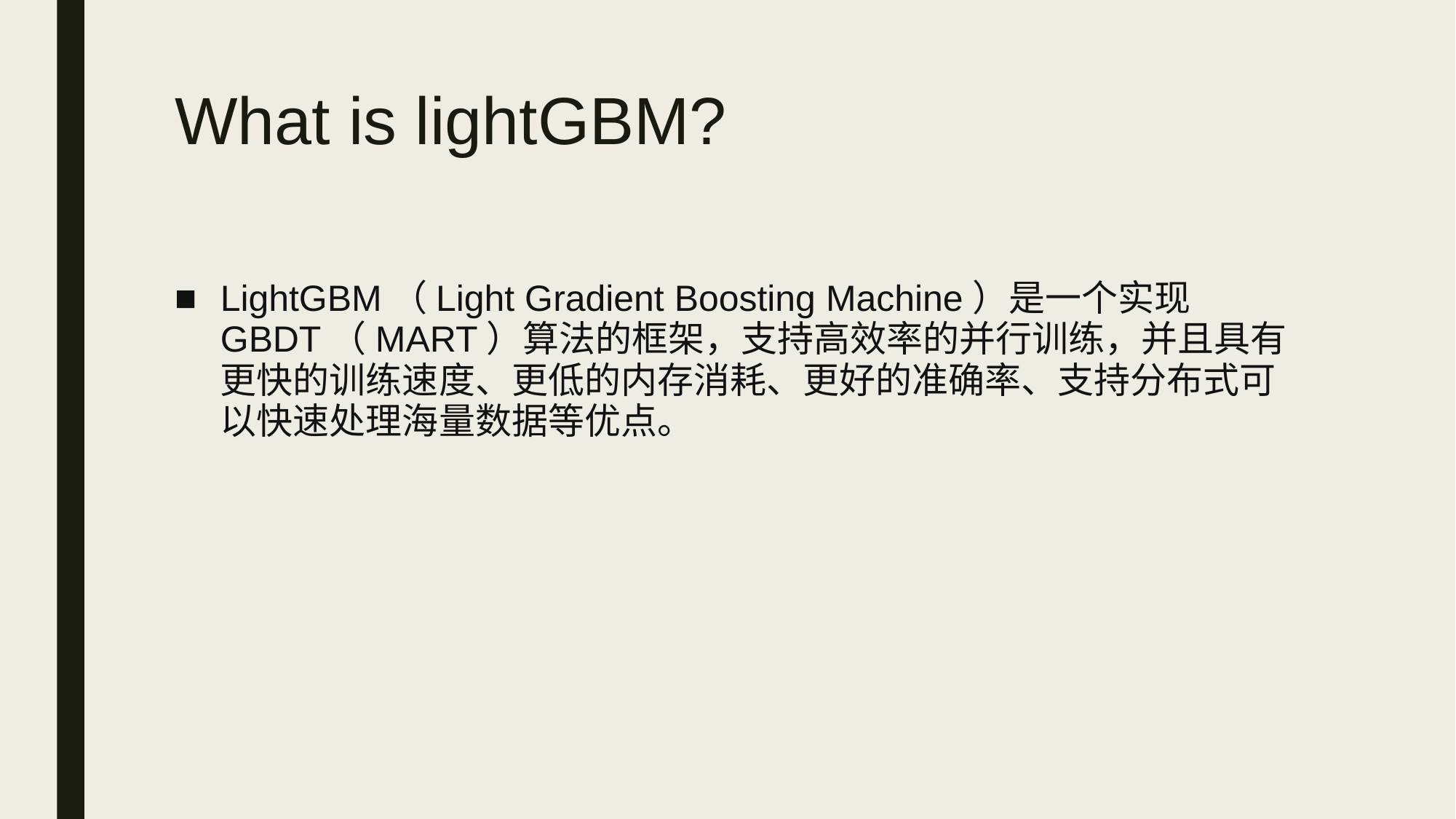

# What is lightGBM?
LightGBM（Light Gradient Boosting Machine）是一个实现GBDT（MART）算法的框架，支持高效率的并行训练，并且具有更快的训练速度、更低的内存消耗、更好的准确率、支持分布式可以快速处理海量数据等优点。